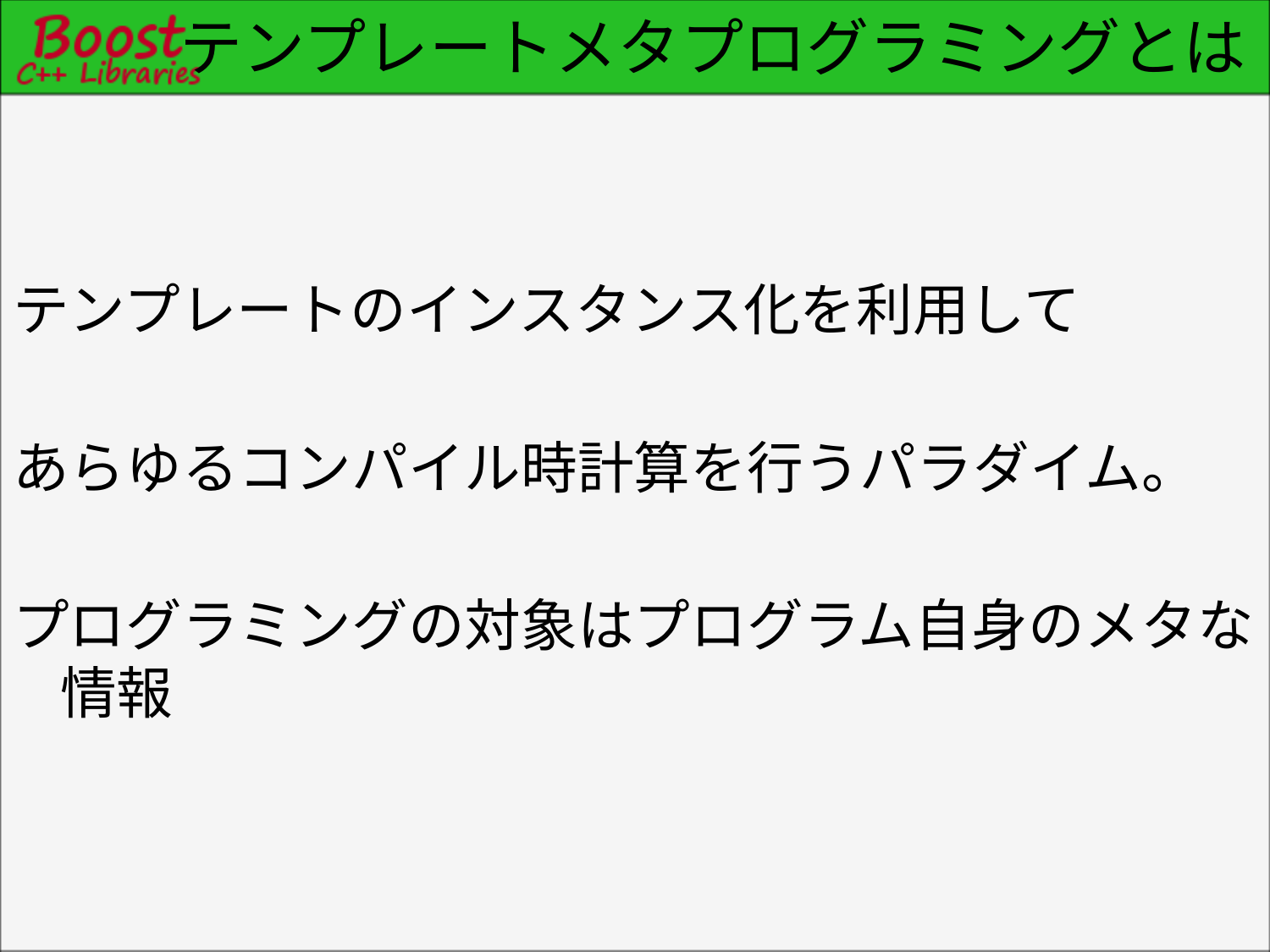

# テンプレートメタプログラミングとは
テンプレートのインスタンス化を利用して

あらゆるコンパイル時計算を行うパラダイム。

プログラミングの対象はプログラム自身のメタな情報